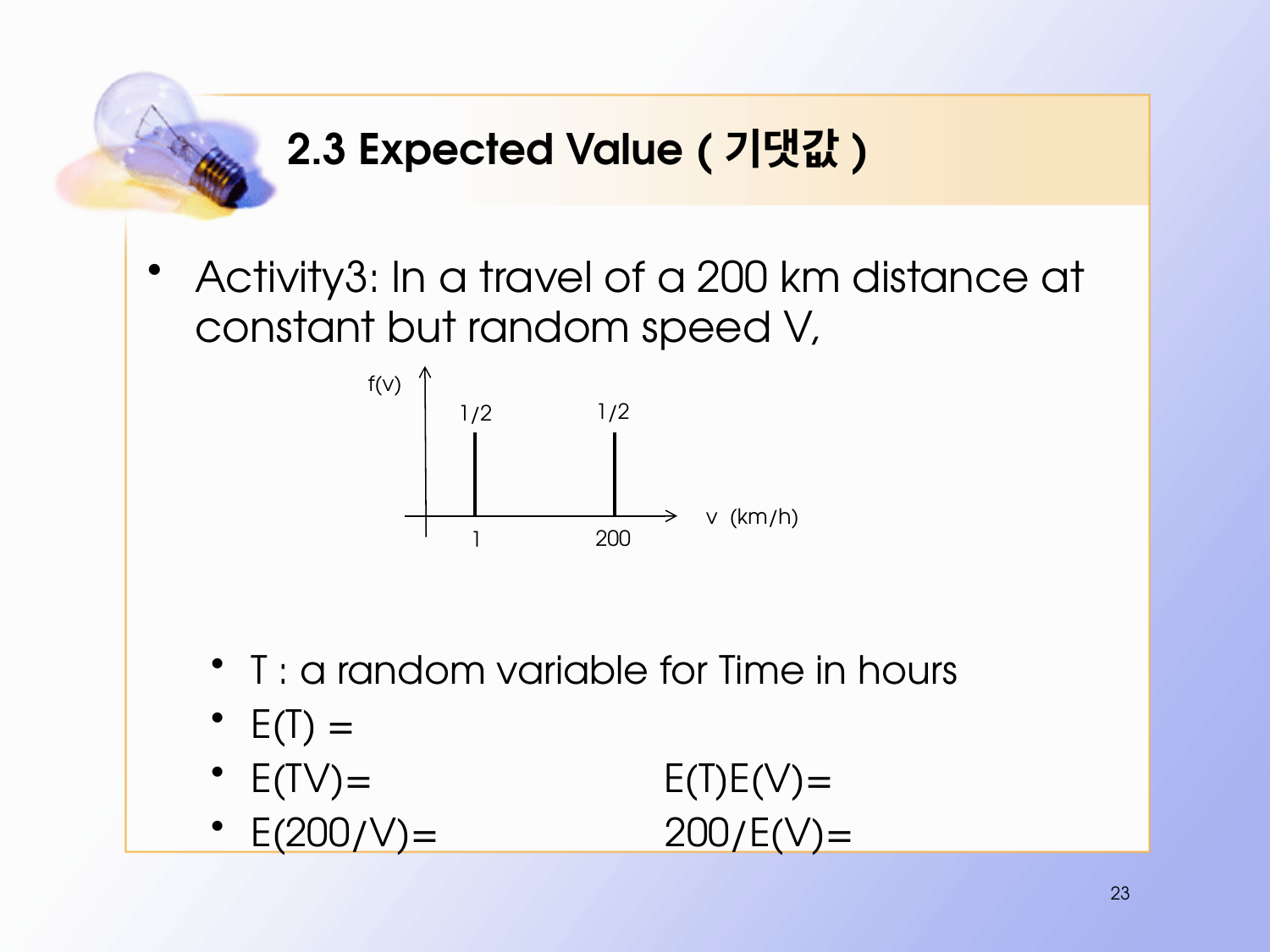

# 2.3 Expected Value (기댓값)
Activity3: In a travel of a 200 km distance at constant but random speed V,

T : a random variable for Time in hours
E(T) =
E(TV)=                           E(T)E(V)=
E(200/V)=                     200/E(V)=
f(v)
1/2
1/2
v  (km/h)
200
1
23